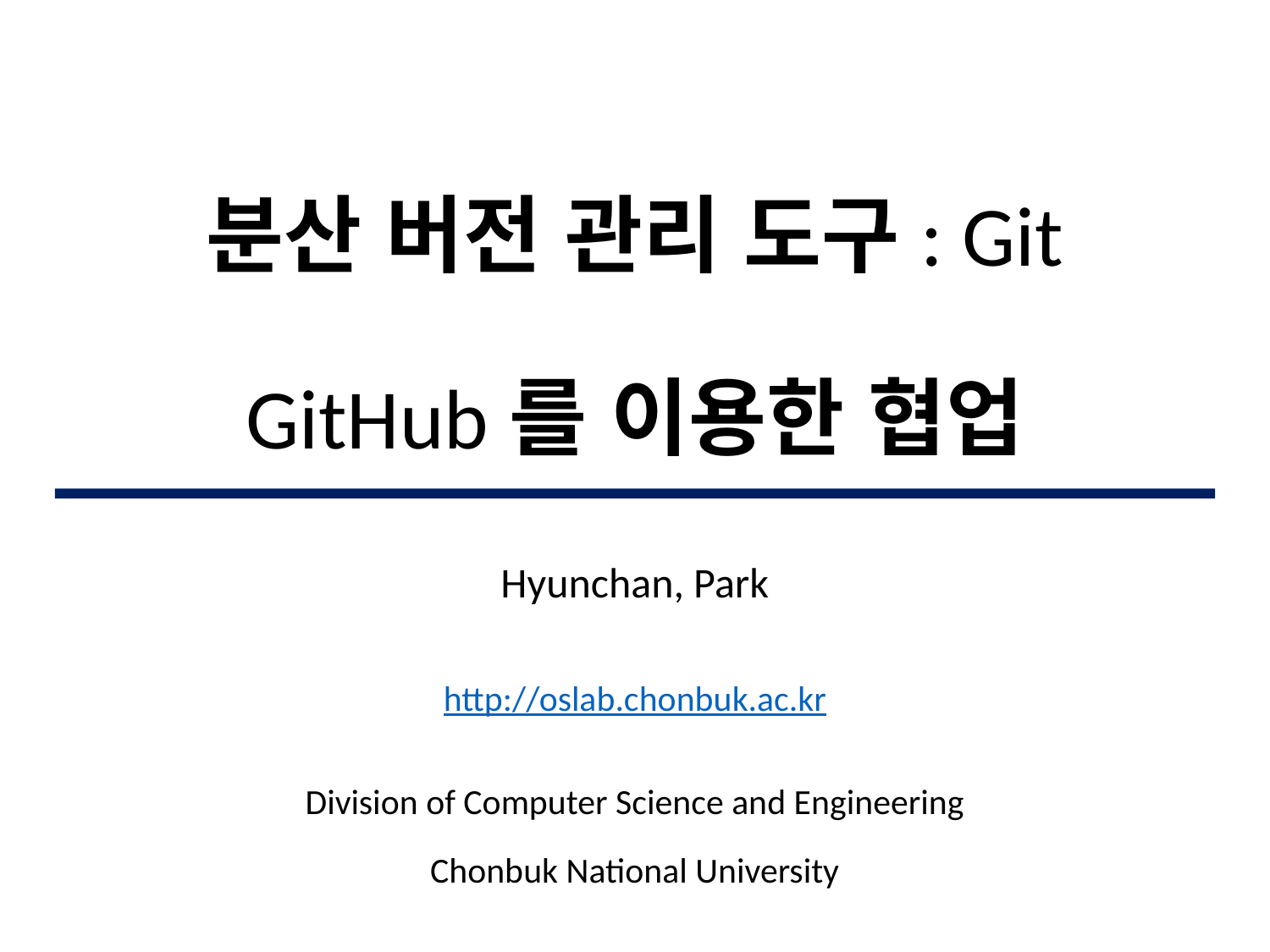

# 분산 버전 관리 도구: Git GitHub를 이용한 협업
Hyunchan, Park

http://oslab.chonbuk.ac.kr

Division of Computer Science and Engineering
Chonbuk National University